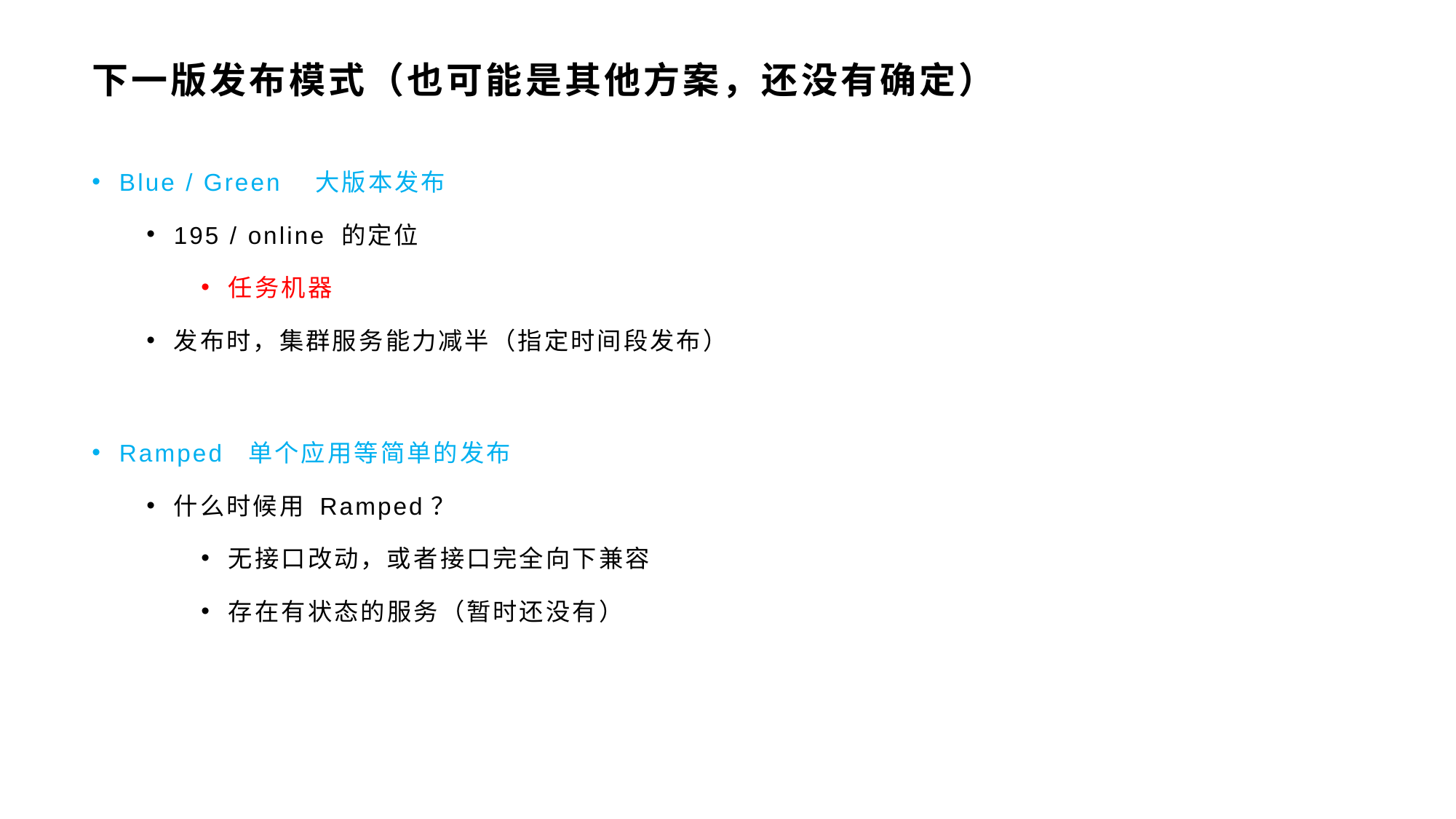

# 下一版发布模式（也可能是其他方案，还没有确定）

Blue / Green   大版本发布
195 / online 的定位
任务机器
发布时，集群服务能力减半（指定时间段发布）

Ramped  单个应用等简单的发布
什么时候用 Ramped？
无接口改动，或者接口完全向下兼容
存在有状态的服务（暂时还没有）